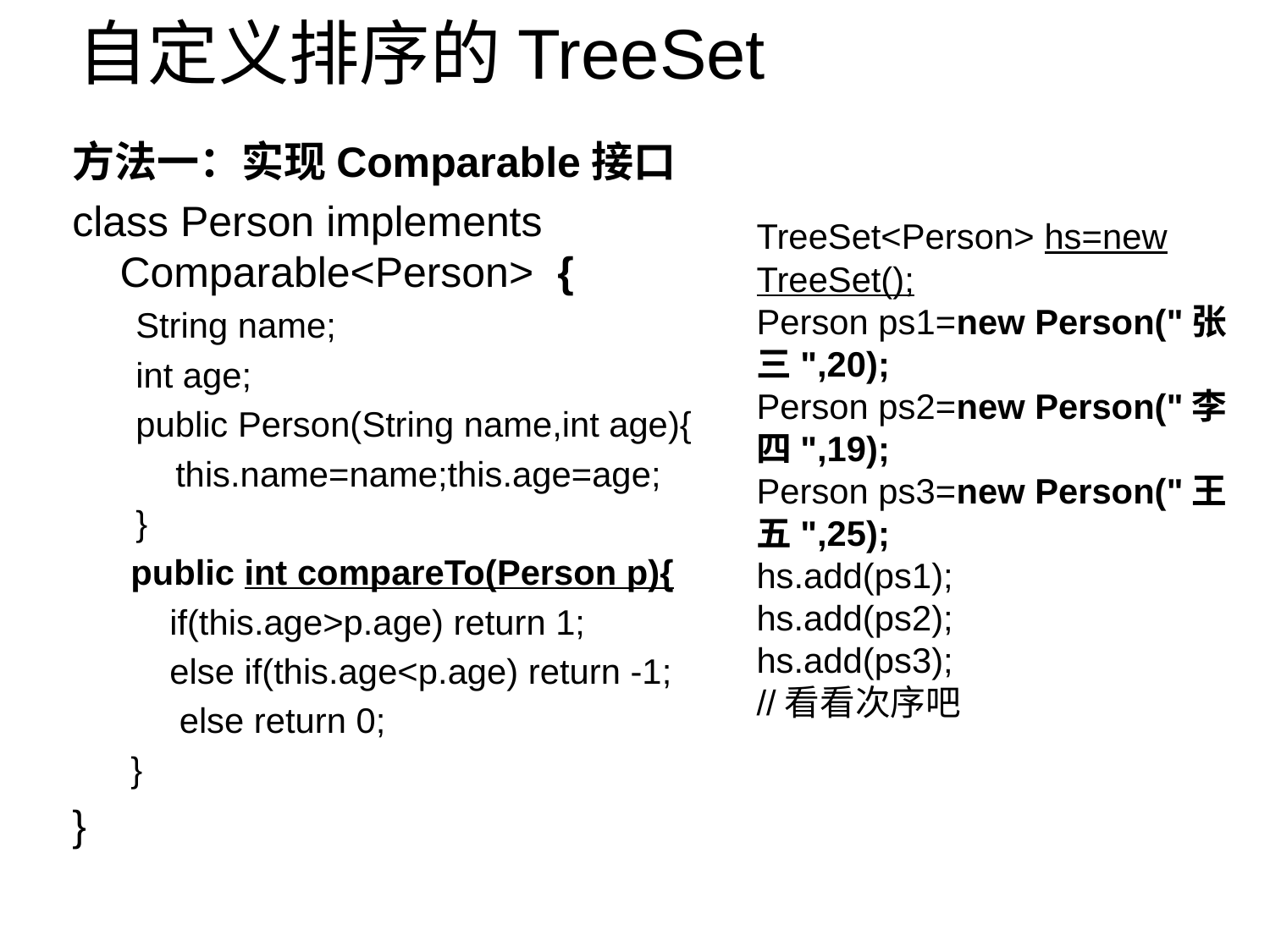

# 自定义排序的TreeSet
方法一：实现Comparable接口
class Person implements Comparable<Person>  {
String name;
int age;
public Person(String name,int age){
	this.name=name;this.age=age;
}
      public int compareTo(Person p){
          if(this.age>p.age) return 1;
          else if(this.age<p.age) return -1;
           else return 0;
      }
}
TreeSet<Person> hs=new TreeSet();
Person ps1=new Person("张三",20);
Person ps2=new Person("李四",19);
Person ps3=new Person("王五",25);
hs.add(ps1);
hs.add(ps2);
hs.add(ps3);
//看看次序吧